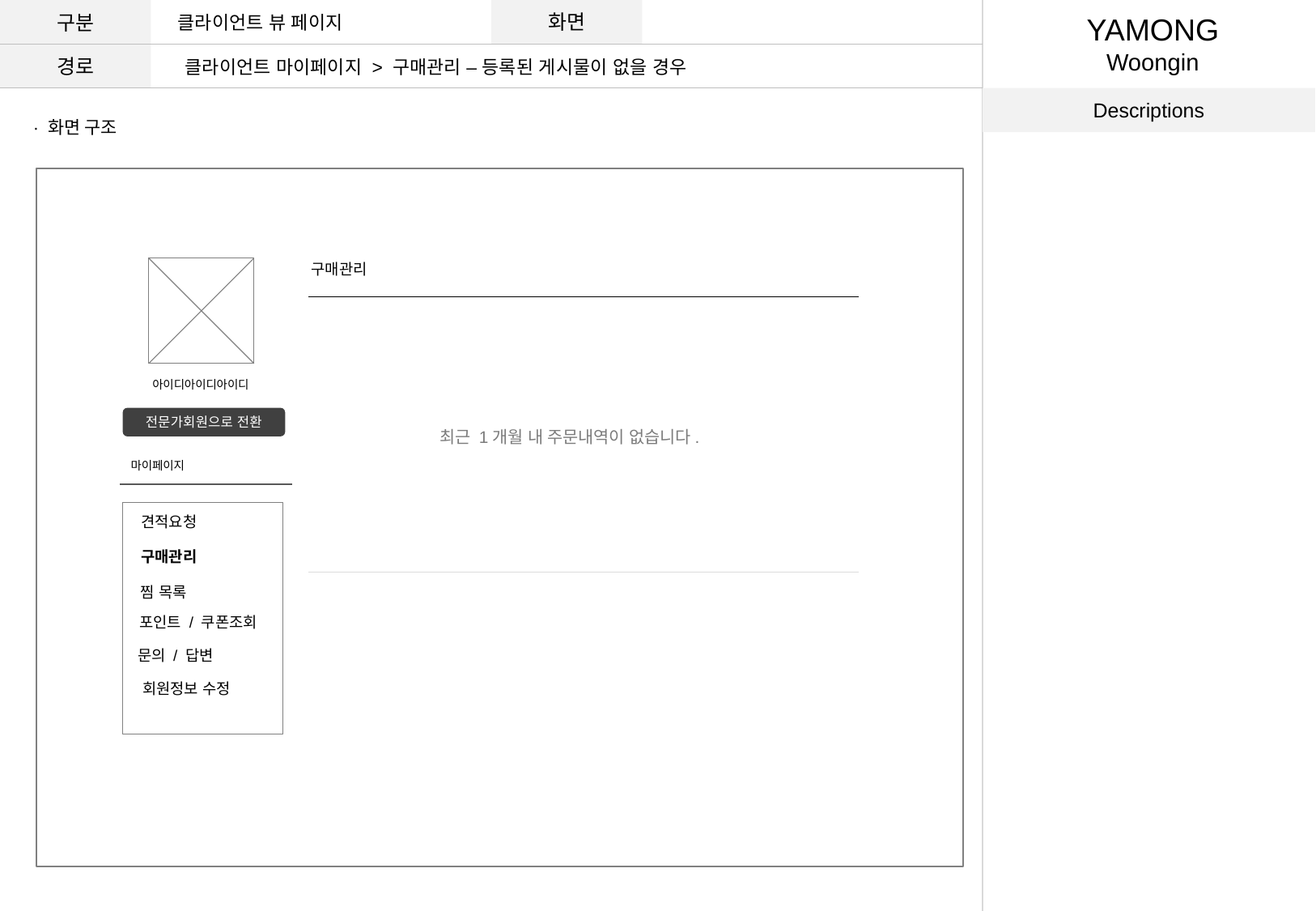

구분
화면
클라이언트 뷰 페이지
YAMONG
Woongin
경로
클라이언트 마이페이지 > 구매관리 – 등록된 게시물이 없을 경우
Descriptions
· 화면 구조

구매관리

아이디아이디아이디

전문가회원으로 전환
최근 1개월 내 주문내역이 없습니다.
마이페이지

견적요청
구매관리
찜 목록
포인트 / 쿠폰조회
문의 / 답변
회원정보 수정